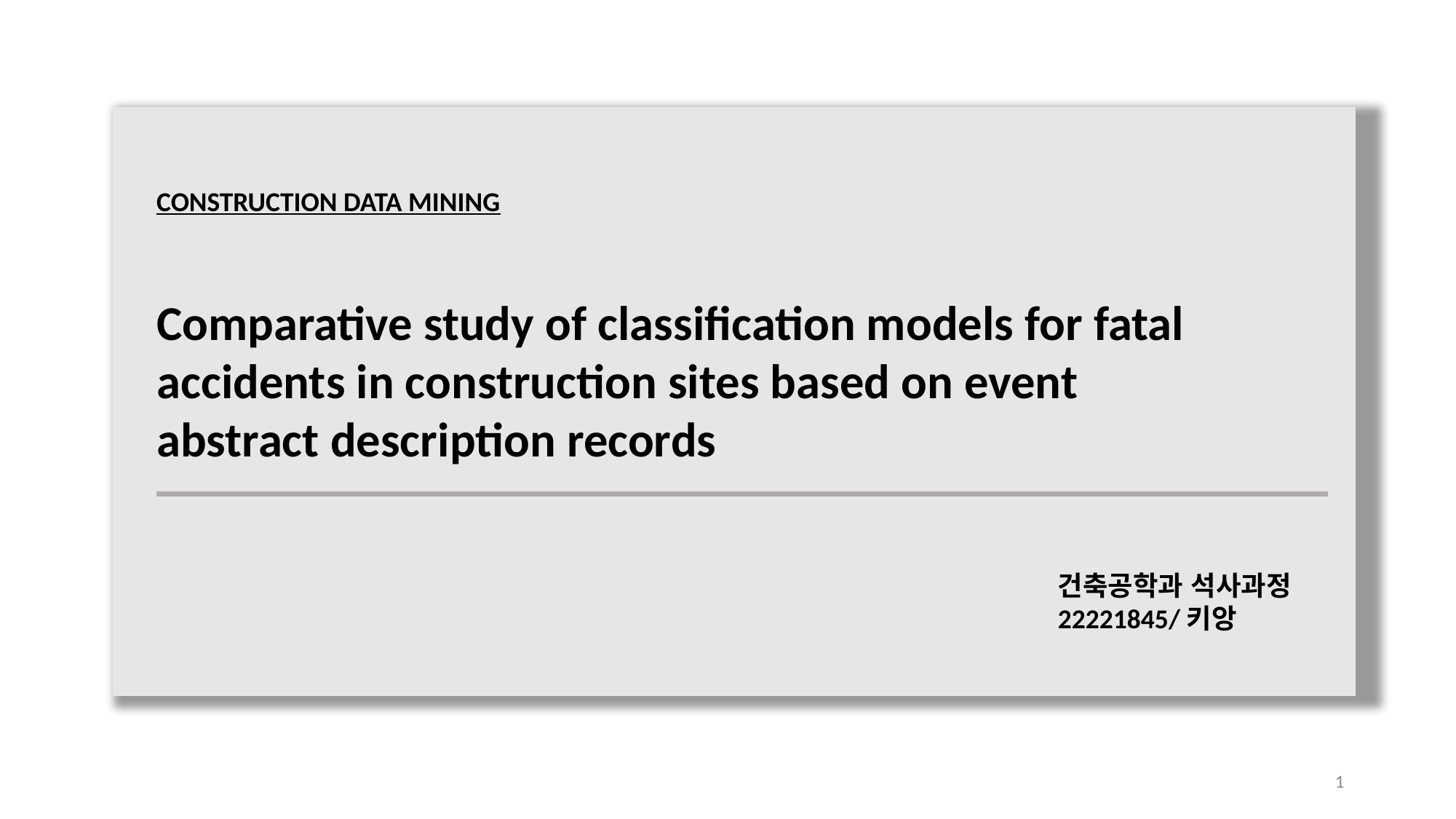

CONSTRUCTION DATA MINING
Comparative study of classification models for fatal accidents in construction sites based on event abstract description records
건축공학과 석사과정
22221845/키앙
1